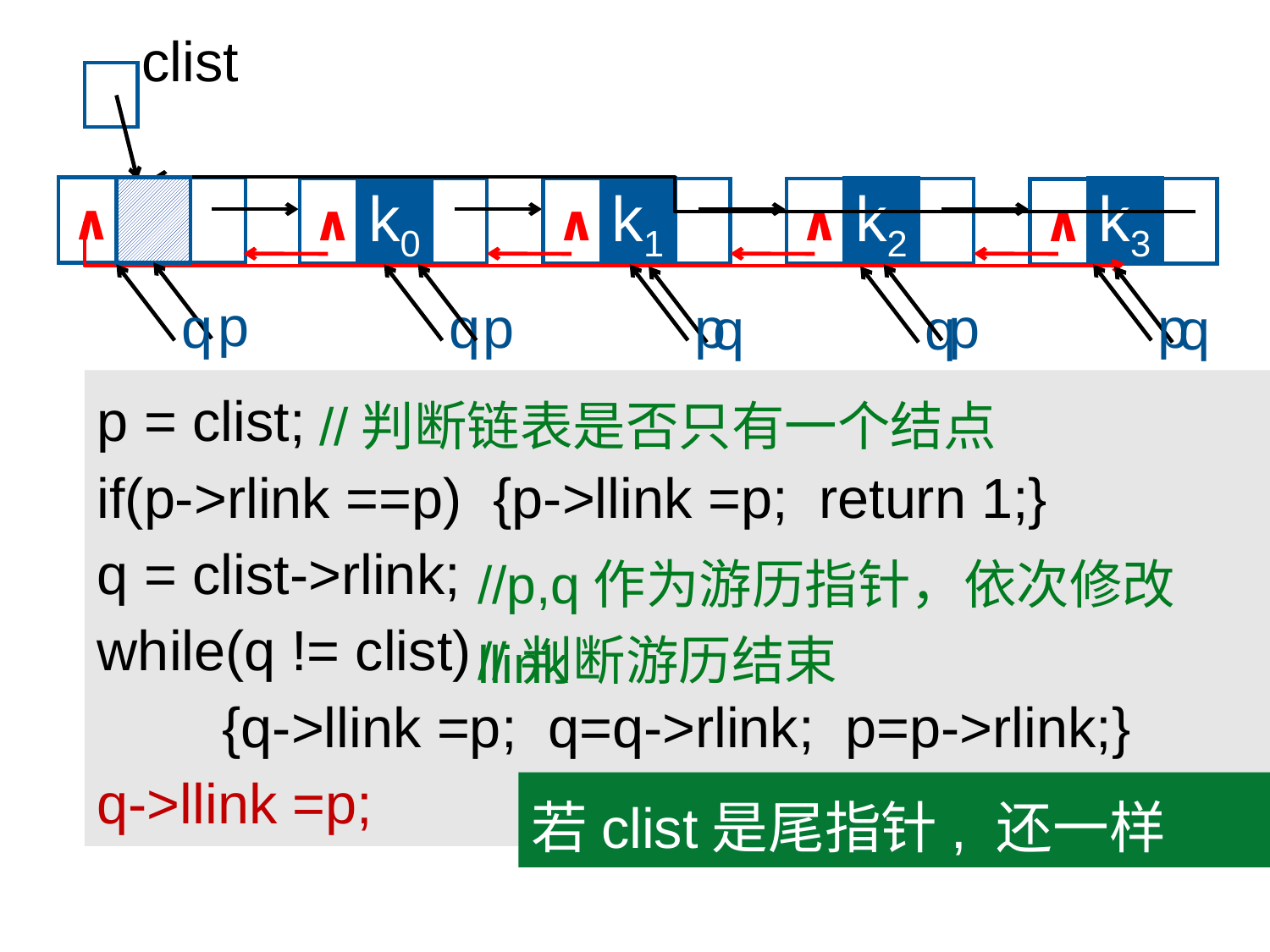

clist

∧

k0
k1
k2
k3
∧
∧
∧

∧
p
q
q
p
p
p
p
q
q
q
p = clist;
if(p->rlink ==p)  {p->llink =p;  return 1;}
q = clist->rlink;
while(q != clist)
        {q->llink =p;  q=q->rlink;  p=p->rlink;}
q->llink =p;
//判断链表是否只有一个结点
//p,q作为游历指针，依次修改llink
//判断游历结束
若clist是尾指针, 还一样吗？